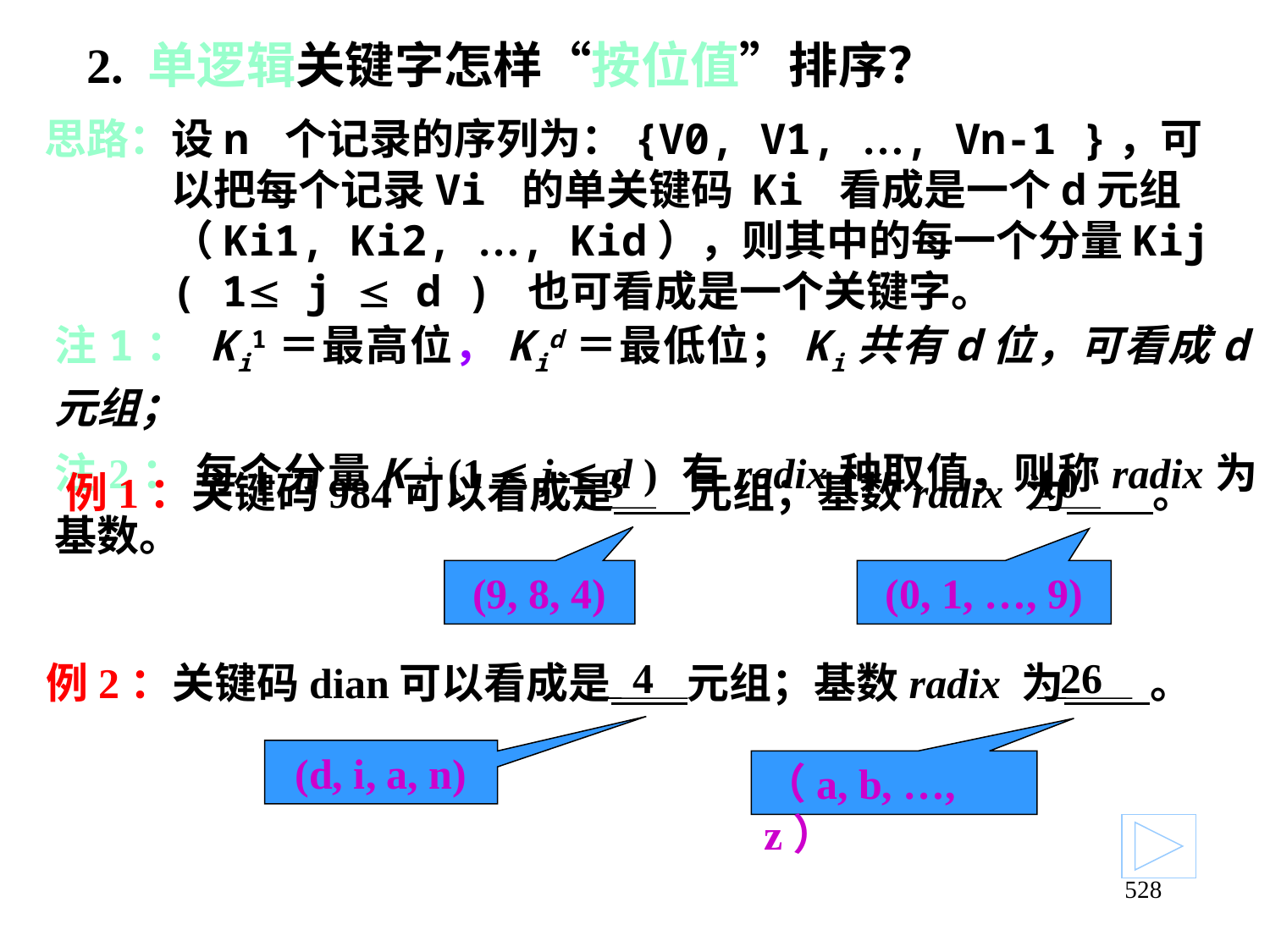

# 2. 单逻辑关键字怎样“按位值”排序？
思路：
设n 个记录的序列为：{V0, V1, …, Vn-1 }，可以把每个记录Vi 的单关键码 Ki 看成是一个d元组（Ki1, Ki2, …, Kid），则其中的每一个分量Kij ( 1≤ j ≤ d ) 也可看成是一个关键字。
注1： Ki1＝最高位，Kid＝最低位；Ki共有d位，可看成d元组；
注2： 每个分量Kij (1 ≤ j ≤ d ) 有radix种取值，则称radix为基数。
例1：关键码984可以看成是        元组；基数radix 为         。

3
10
(9, 8, 4)
(0, 1, …, 9)
例2：关键码dian可以看成是        元组；基数radix 为         。

4
26
(d, i, a, n)
（a, b, …, z）

528